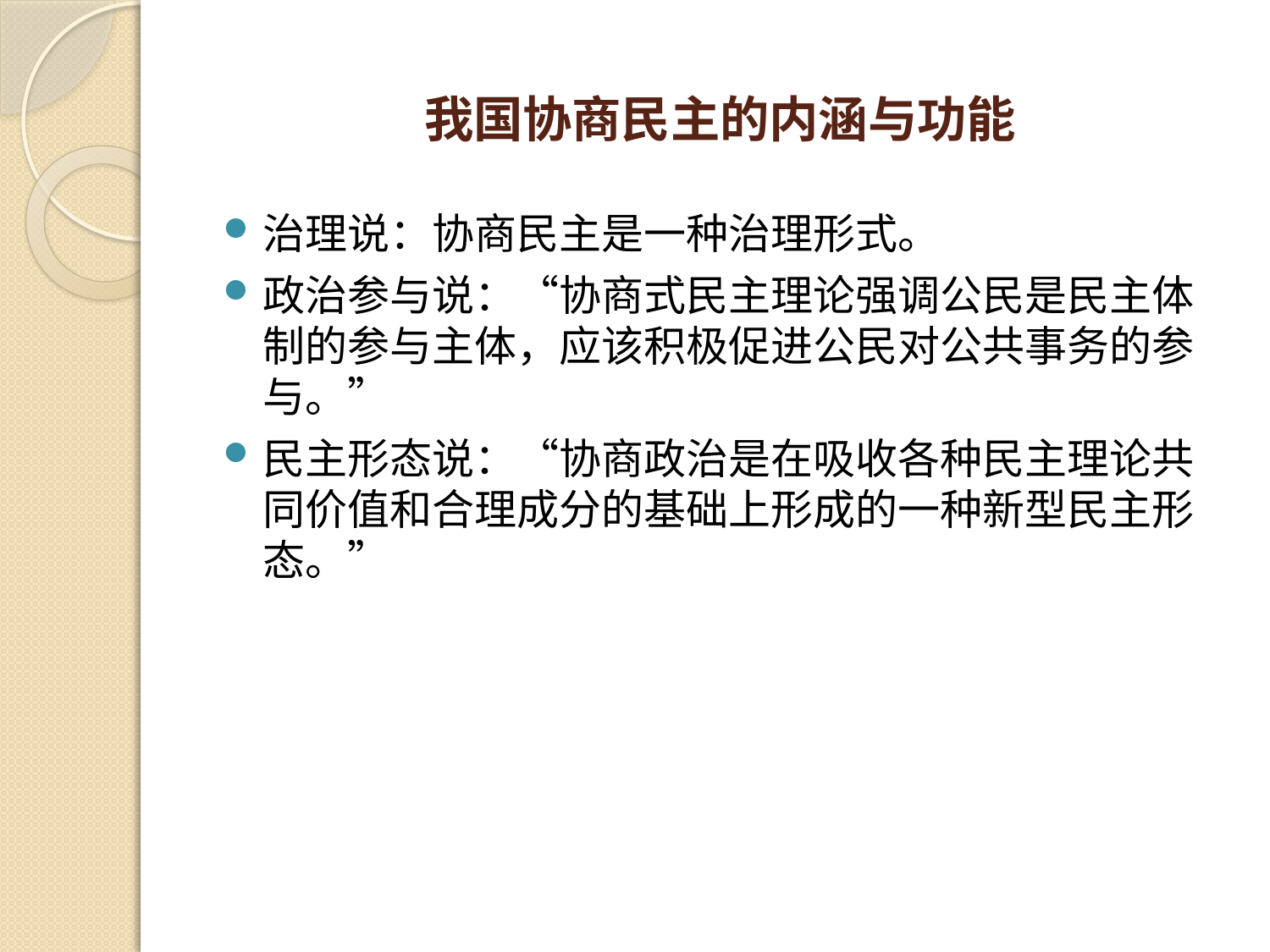

# 我国协商民主的内涵与功能
治理说：协商民主是一种治理形式。
政治参与说：“协商式民主理论强调公民是民主体制的参与主体，应该积极促进公民对公共事务的参与。”
民主形态说：“协商政治是在吸收各种民主理论共同价值和合理成分的基础上形成的一种新型民主形态。”